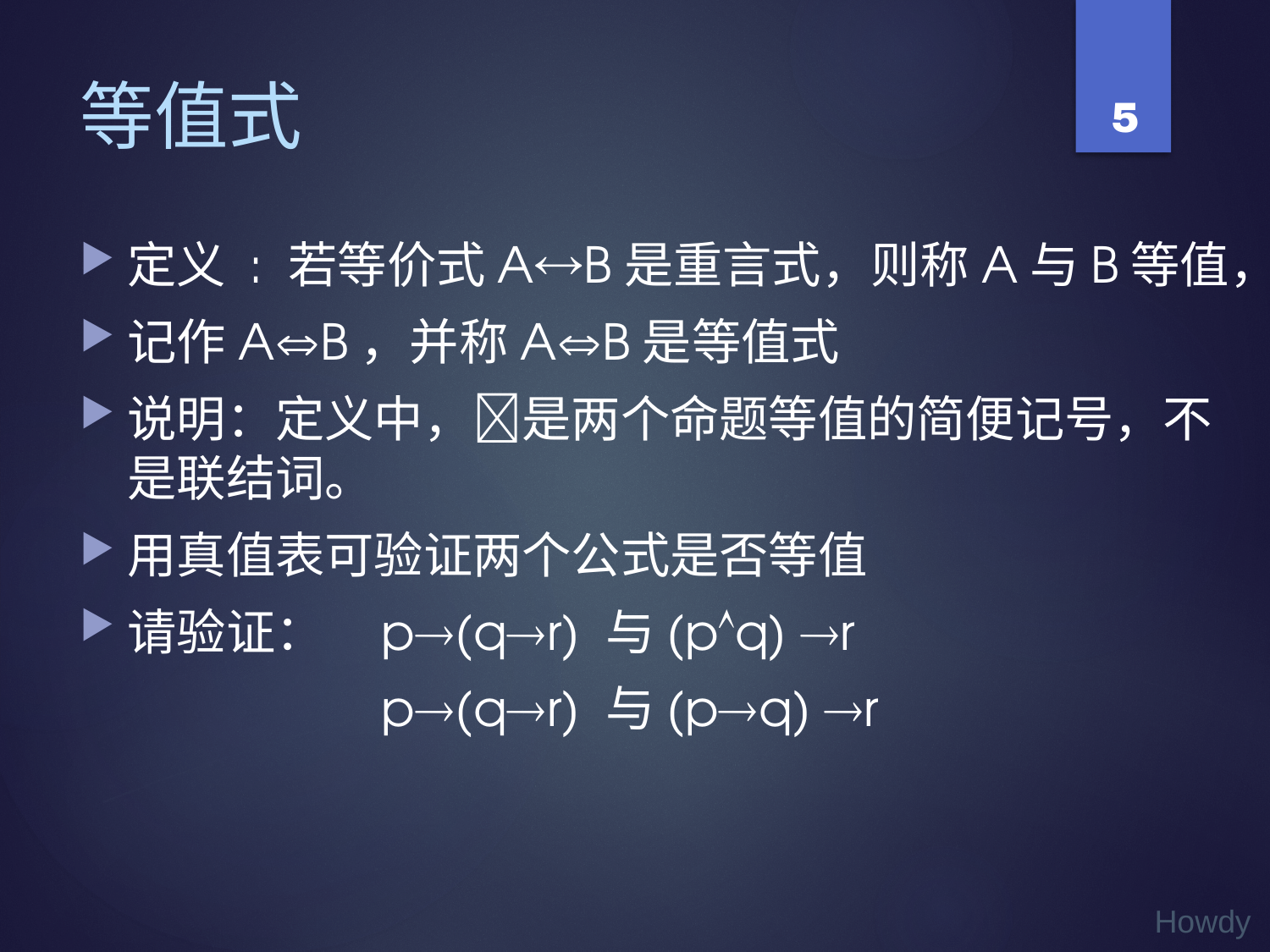

5
# 等值式
定义 : 若等价式A↔B是重言式，则称A与B等值，
记作A⇔B，并称A⇔B是等值式
说明：定义中，⇔是两个命题等值的简便记号，不是联结词。
用真值表可验证两个公式是否等值
请验证：	p→(q→r) 与(p∧q) →r
	              	p→(q→r) 与(p→q) →r